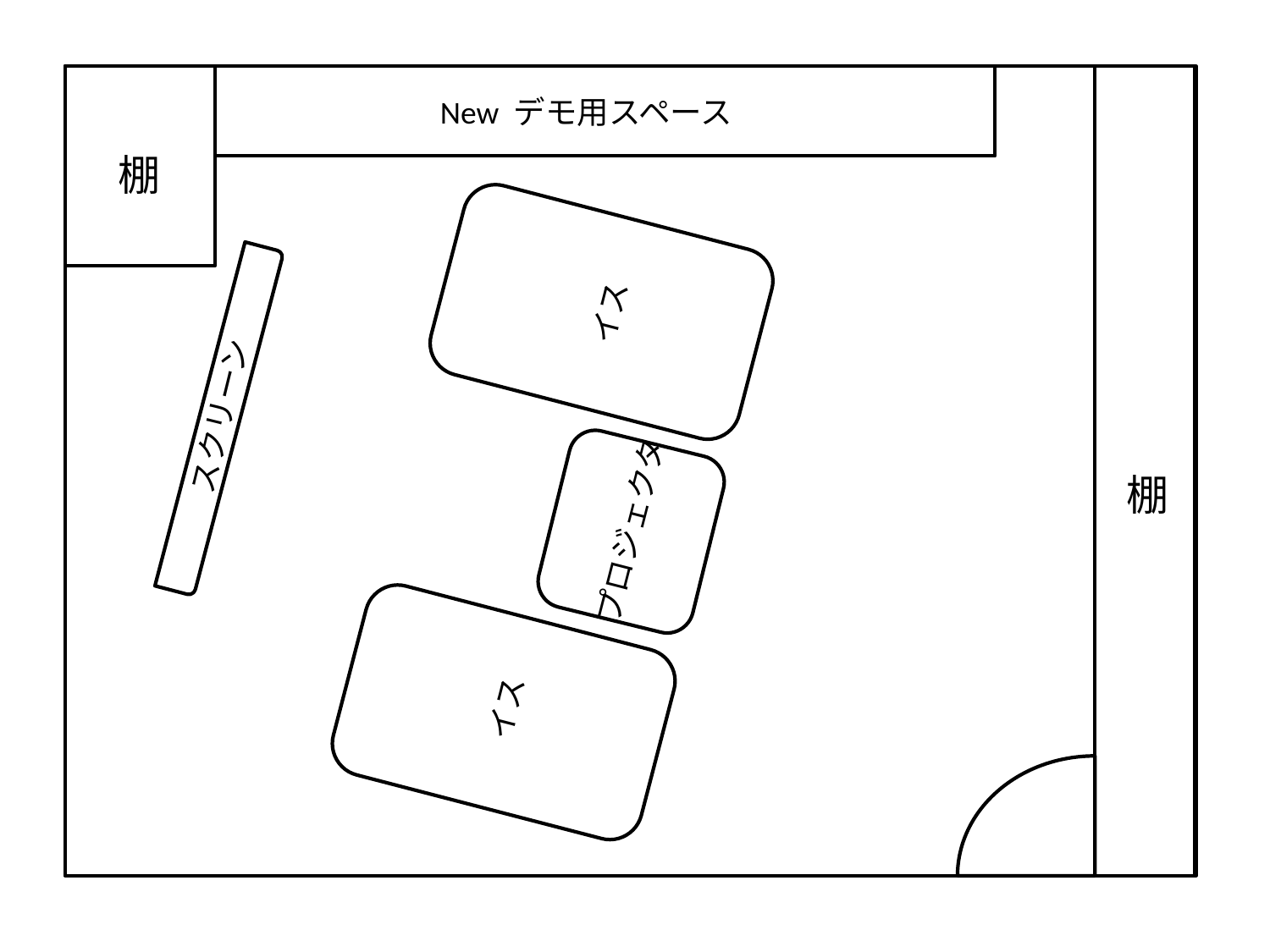

New デモ用スペース
棚

イス

プロジェクタ

イス
スクリーン

棚